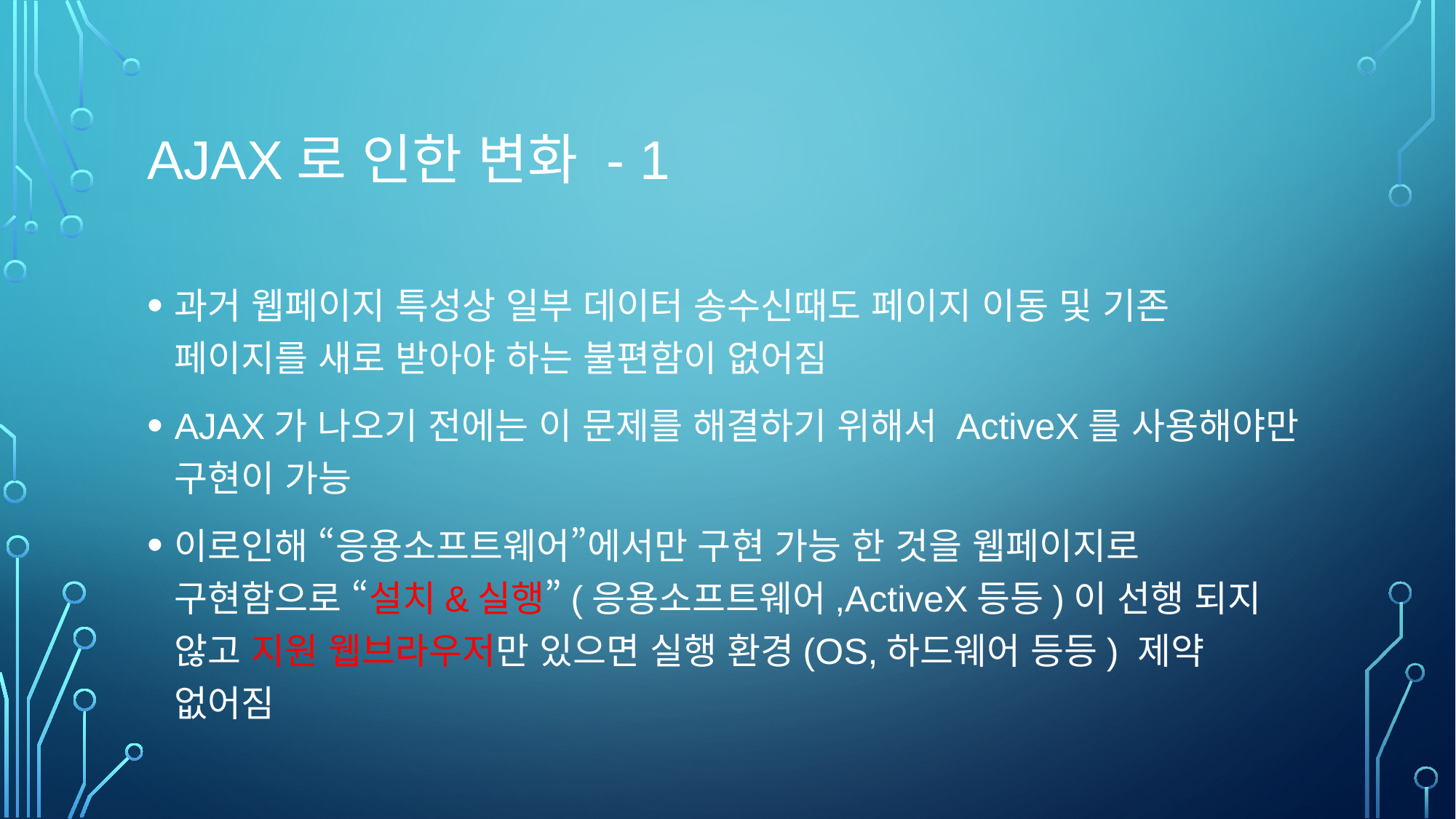

# Ajax로 인한 변화 - 1
과거 웹페이지 특성상 일부 데이터 송수신때도 페이지 이동 및 기존 페이지를 새로 받아야 하는 불편함이 없어짐
AJAX가 나오기 전에는 이 문제를 해결하기 위해서 ActiveX를 사용해야만 구현이 가능
이로인해 “응용소프트웨어”에서만 구현 가능 한 것을 웹페이지로 구현함으로 “설치&실행”(응용소프트웨어,ActiveX등등)이 선행 되지 않고 지원 웹브라우저만 있으면 실행 환경(OS,하드웨어 등등) 제약 없어짐